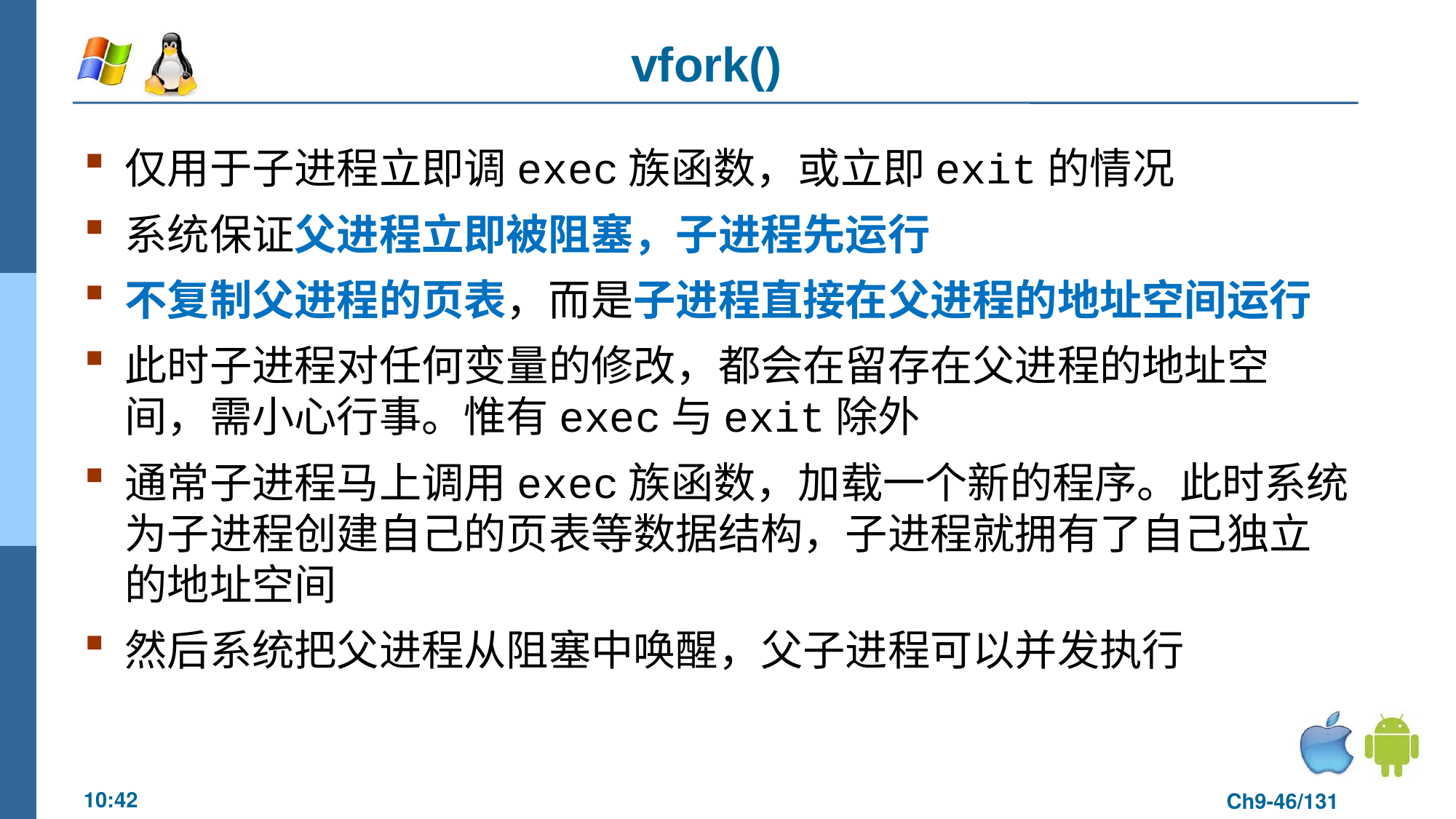

# vfork()
仅用于子进程立即调exec族函数，或立即exit的情况
系统保证父进程立即被阻塞，子进程先运行
不复制父进程的页表，而是子进程直接在父进程的地址空间运行
此时子进程对任何变量的修改，都会在留存在父进程的地址空间，需小心行事。惟有exec与exit除外
通常子进程马上调用exec族函数，加载一个新的程序。此时系统为子进程创建自己的页表等数据结构，子进程就拥有了自己独立的地址空间
然后系统把父进程从阻塞中唤醒，父子进程可以并发执行